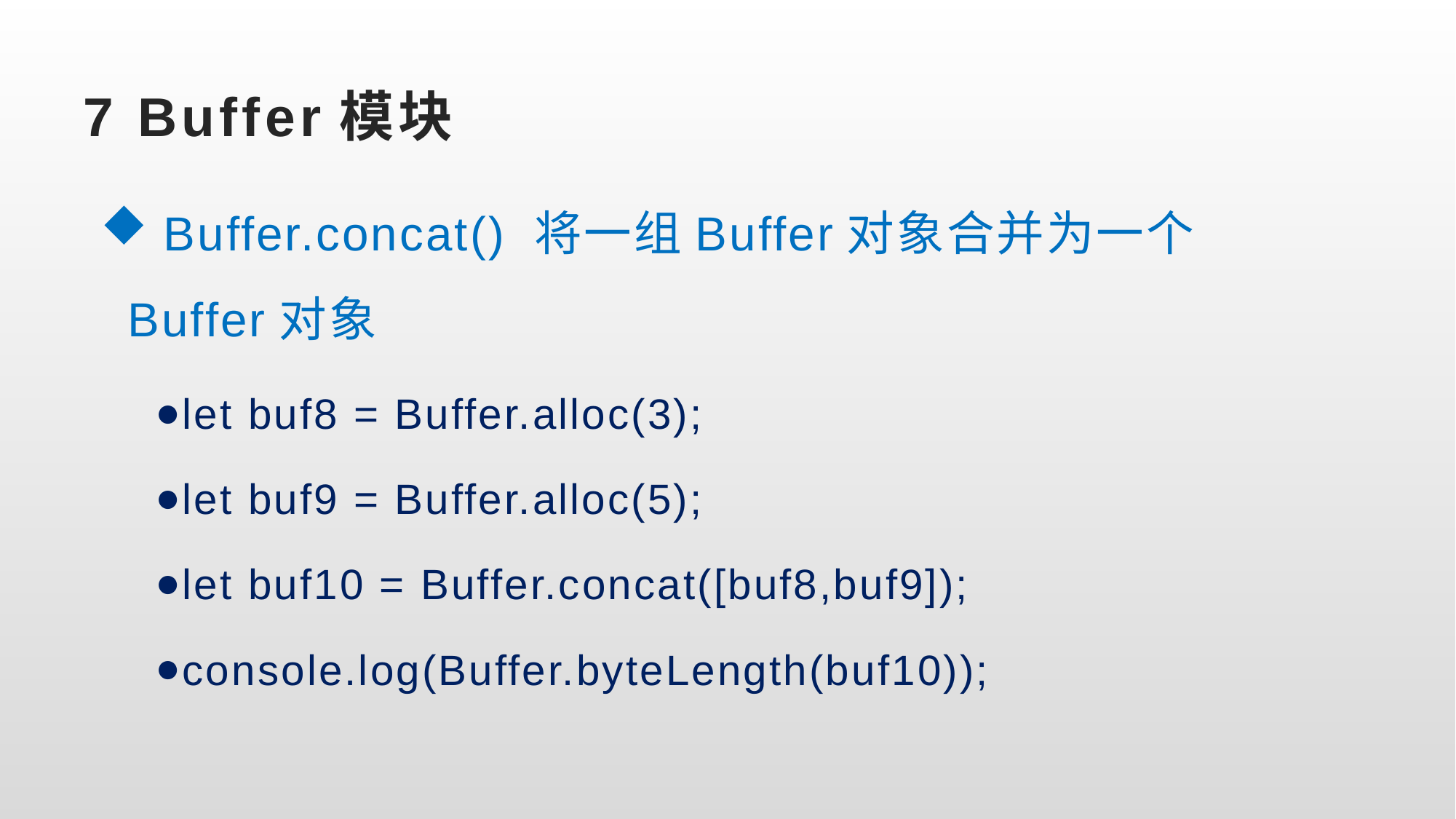

# 7 Buffer模块
 Buffer.concat() 将一组Buffer对象合并为一个Buffer对象
let buf8 = Buffer.alloc(3);
let buf9 = Buffer.alloc(5);
let buf10 = Buffer.concat([buf8,buf9]);
console.log(Buffer.byteLength(buf10));